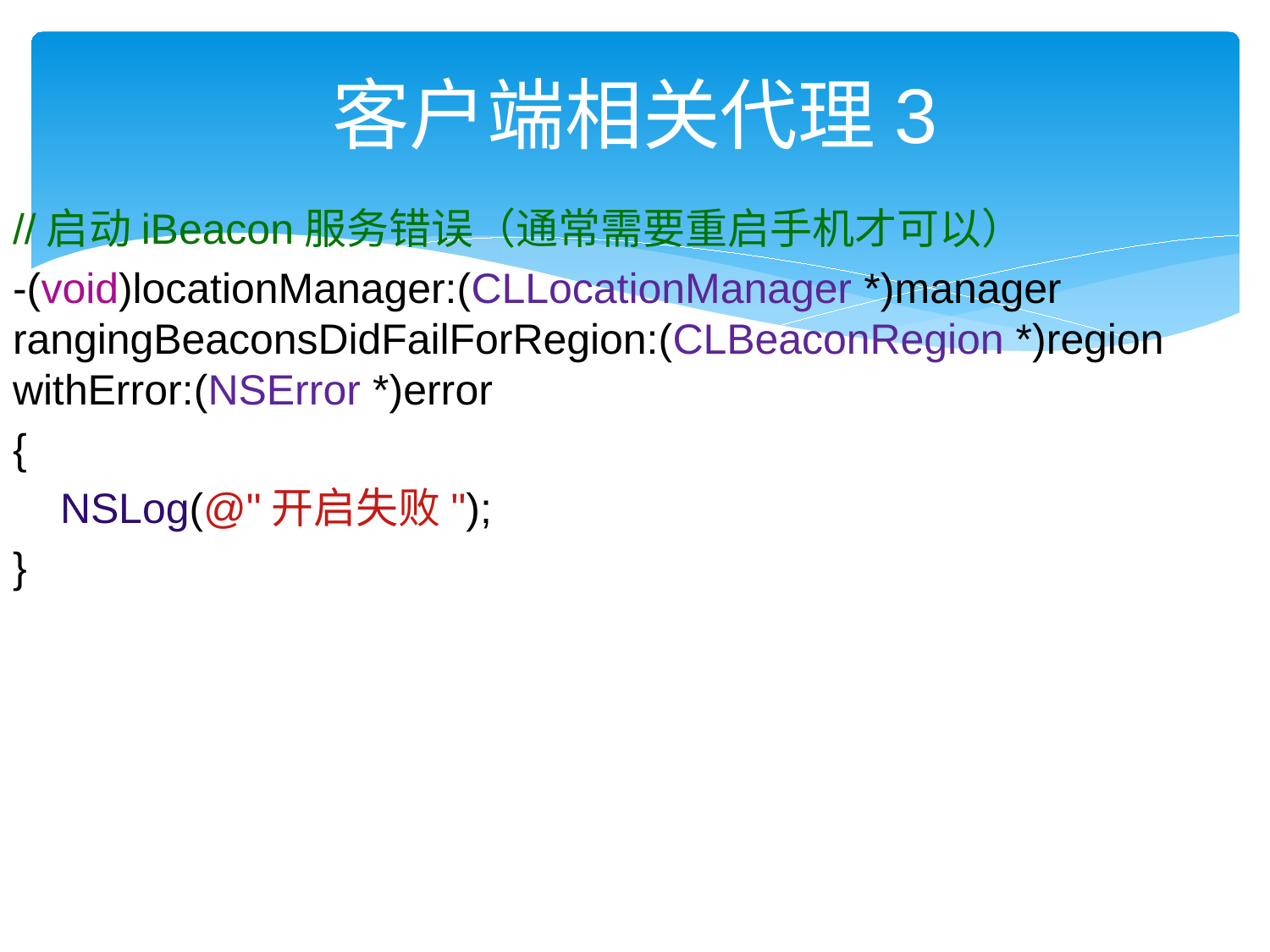

# 客户端相关代理3
//启动iBeacon服务错误（通常需要重启手机才可以）
-(void)locationManager:(CLLocationManager *)manager rangingBeaconsDidFailForRegion:(CLBeaconRegion *)region withError:(NSError *)error
{
    NSLog(@"开启失败");
}